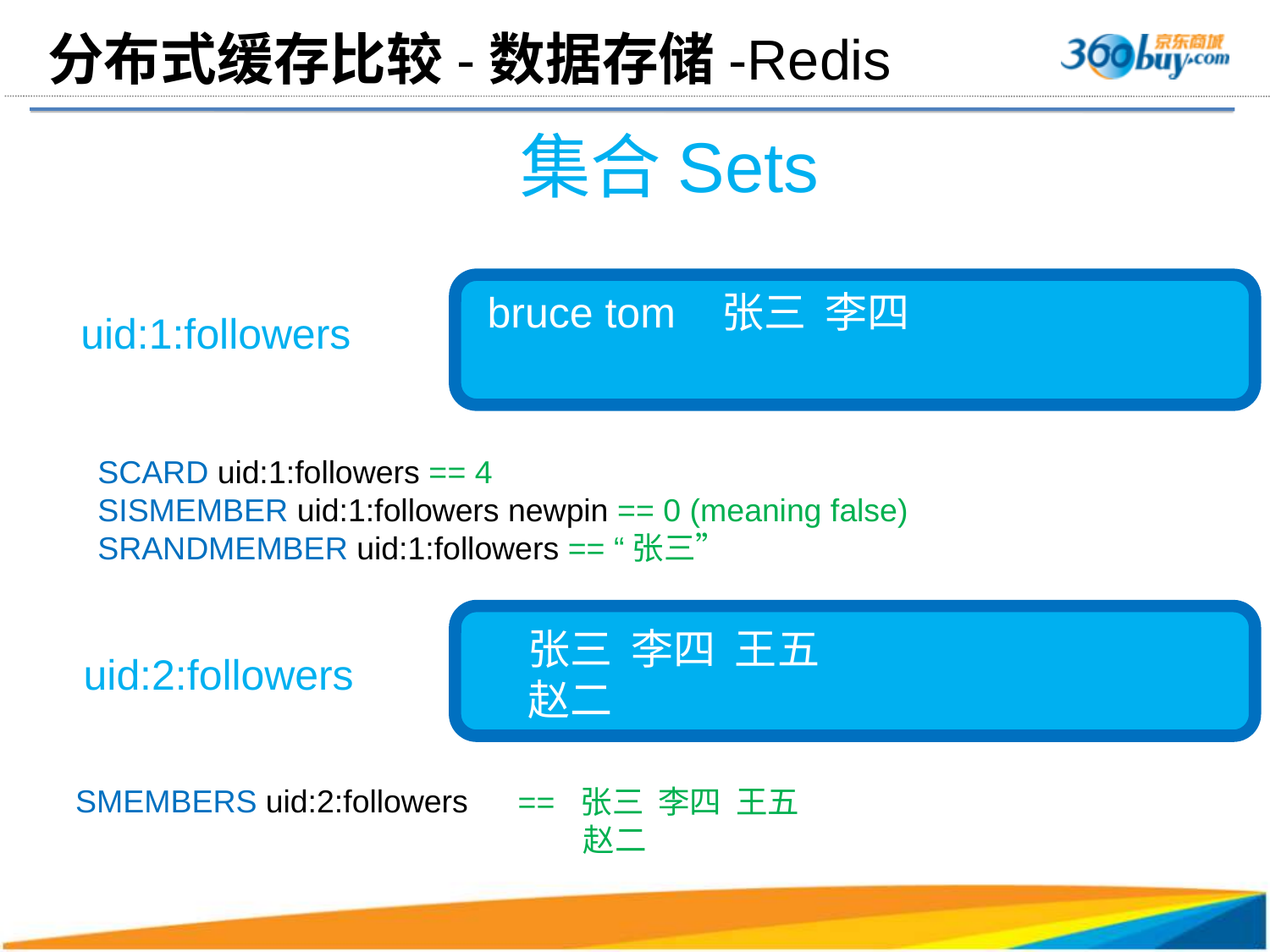

# 分布式缓存比较-数据存储-Redis
集合Sets

bruce tom   张三  李四
uid:1:followers
SCARD uid:1:followers == 4
SISMEMBER uid:1:followers newpin == 0 (meaning false)
SRANDMEMBER uid:1:followers == “张三”

张三  李四  王五
赵二
uid:2:followers
SMEMBERS uid:2:followers
==  张三  李四  王五
        赵二